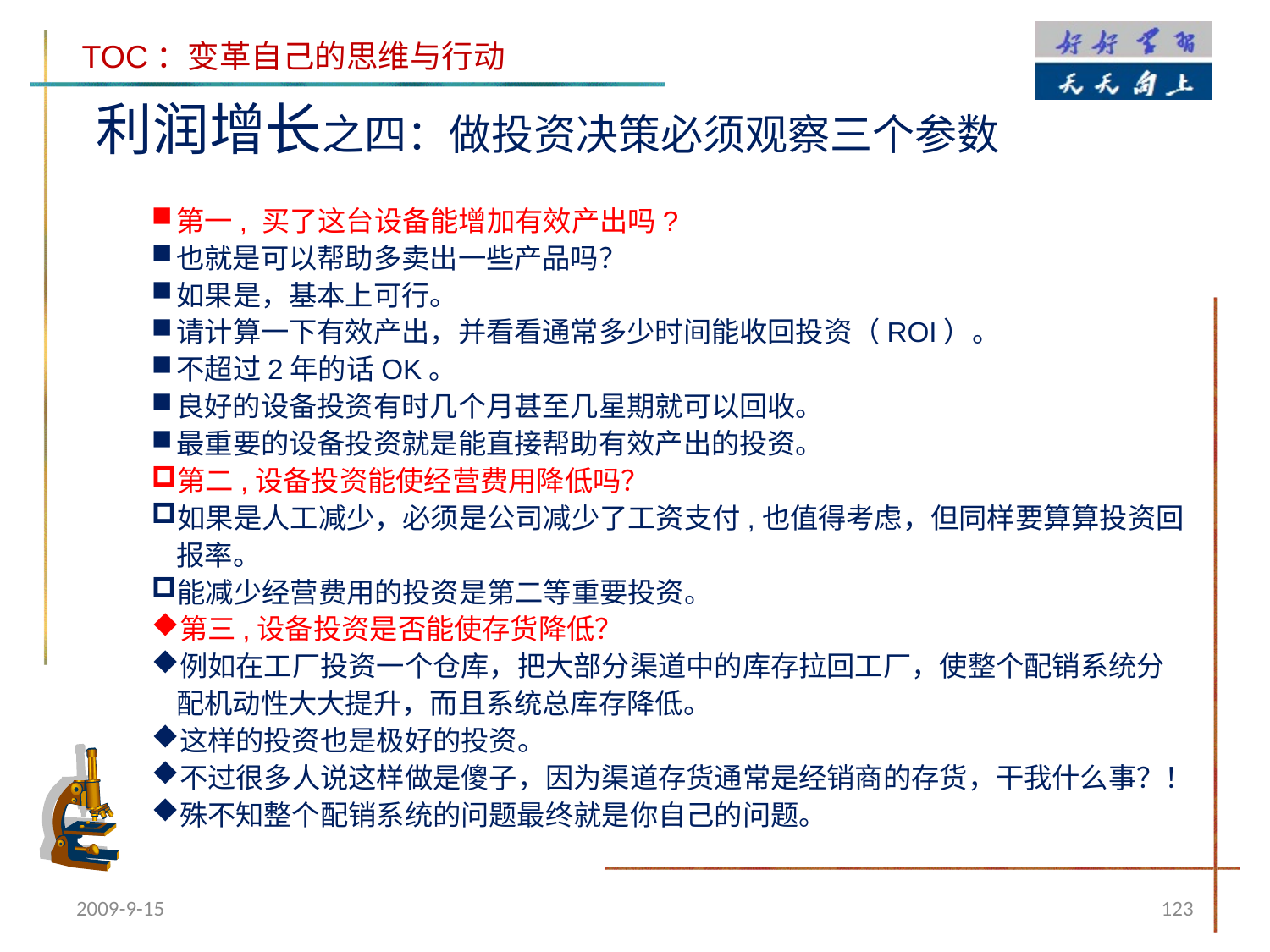

利润增长之四：做投资决策必须观察三个参数
第一, 买了这台设备能增加有效产出吗?
也就是可以帮助多卖出一些产品吗？
如果是，基本上可行。
请计算一下有效产出，并看看通常多少时间能收回投资（ROI）。
不超过2年的话OK。
良好的设备投资有时几个月甚至几星期就可以回收。
最重要的设备投资就是能直接帮助有效产出的投资。
第二,设备投资能使经营费用降低吗？
如果是人工减少，必须是公司减少了工资支付,也值得考虑，但同样要算算投资回报率。
能减少经营费用的投资是第二等重要投资。
第三,设备投资是否能使存货降低？
例如在工厂投资一个仓库，把大部分渠道中的库存拉回工厂，使整个配销系统分配机动性大大提升，而且系统总库存降低。
这样的投资也是极好的投资。
不过很多人说这样做是傻子，因为渠道存货通常是经销商的存货，干我什么事？！
殊不知整个配销系统的问题最终就是你自己的问题。
2009-9-15
123